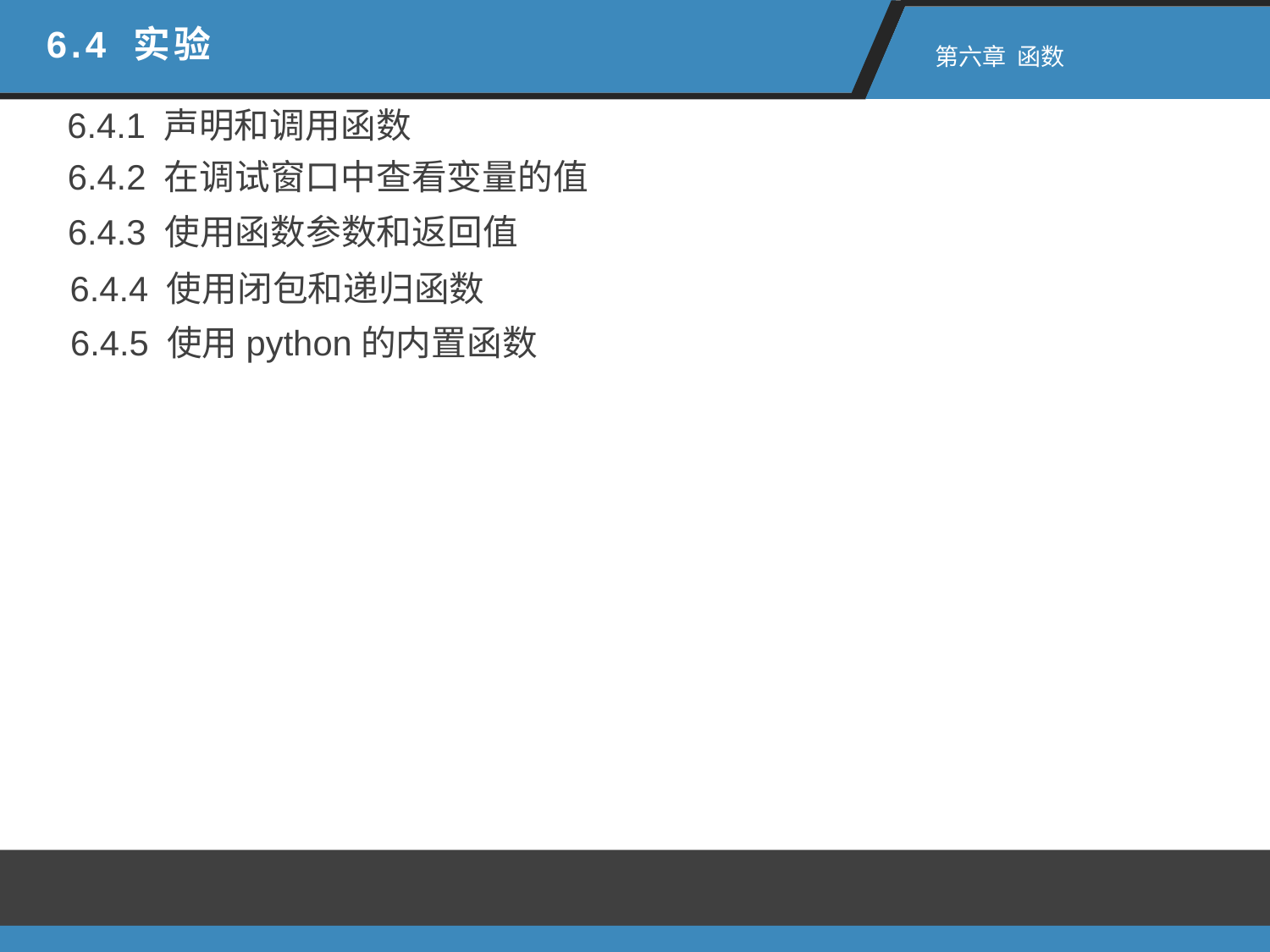

6.4 实验
  第六章  函数
6.4.1 声明和调用函数
6.4.2 在调试窗口中查看变量的值
6.4.3 使用函数参数和返回值
6.4.4 使用闭包和递归函数
6.4.5 使用python的内置函数